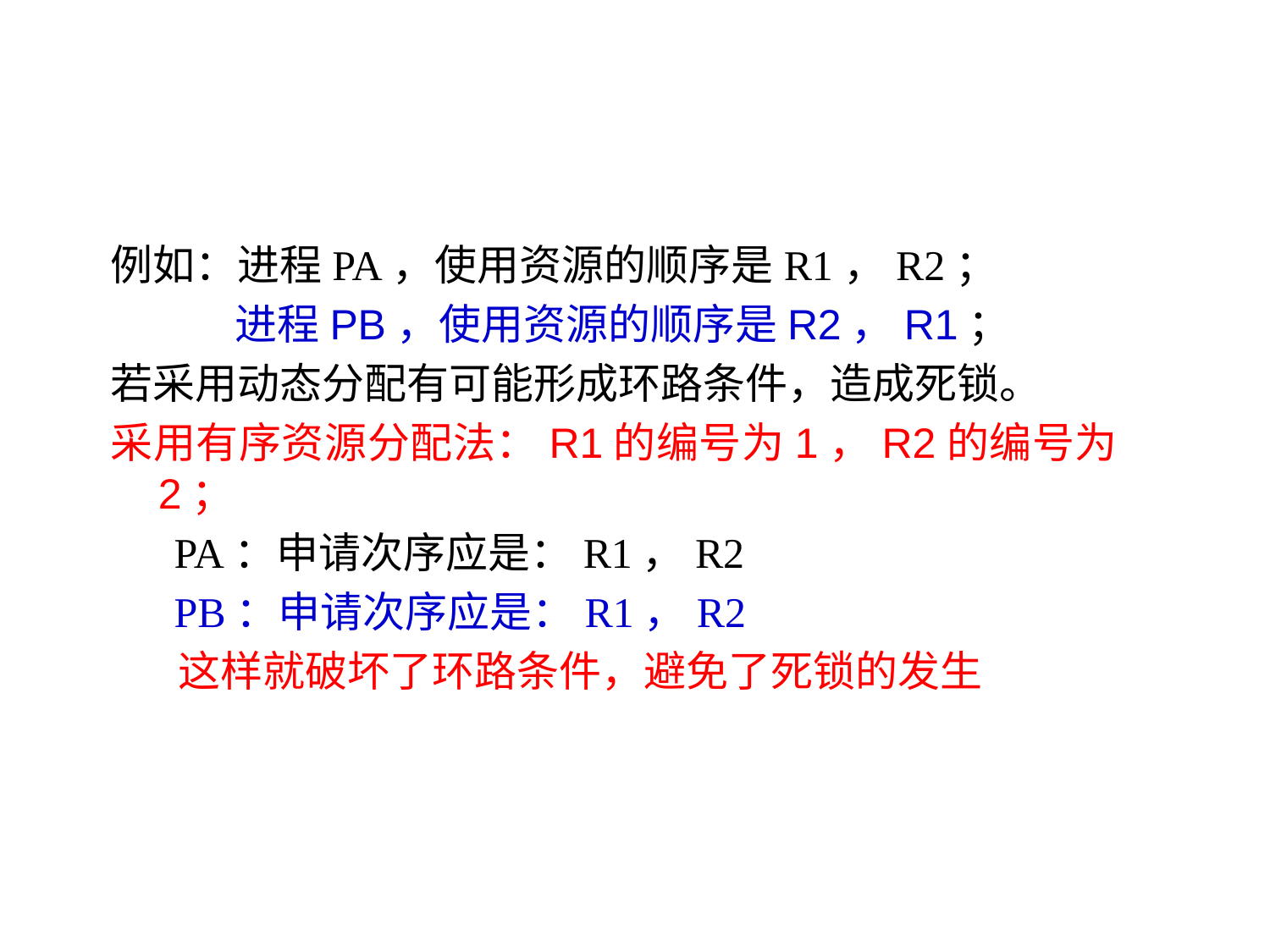

#
例如：进程PA，使用资源的顺序是R1，R2；
            进程PB，使用资源的顺序是R2，R1；
若采用动态分配有可能形成环路条件，造成死锁。
采用有序资源分配法：R1的编号为1，R2的编号为2；
      PA：申请次序应是：R1，R2
      PB：申请次序应是：R1，R2
      这样就破坏了环路条件，避免了死锁的发生